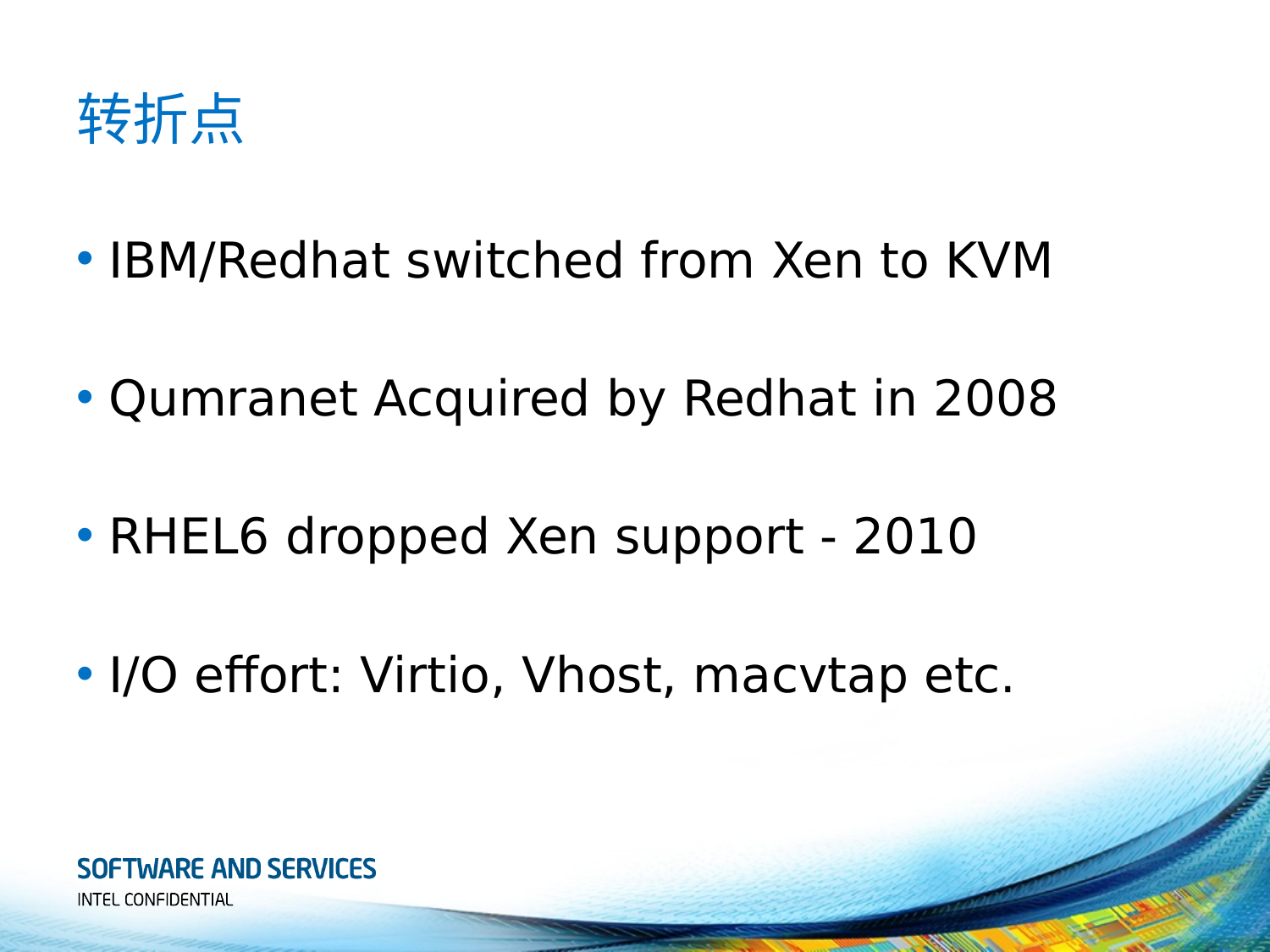

# 转折点
IBM/Redhat switched from Xen to KVM

Qumranet Acquired by Redhat in 2008

RHEL6 dropped Xen support - 2010

I/O effort: Virtio, Vhost, macvtap etc.